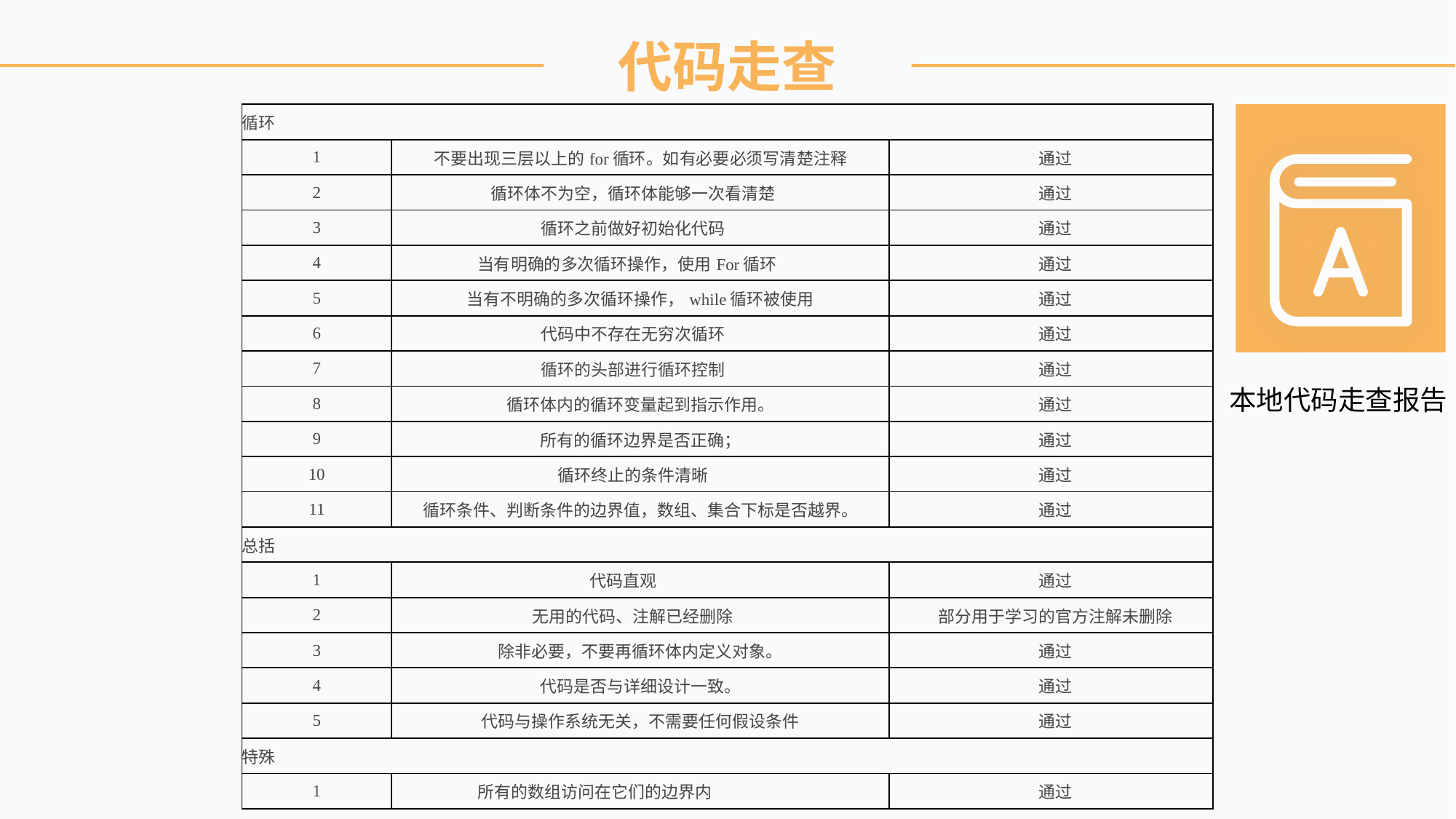

代码走查

| 循环 |  |  |
| --- | --- | --- |
| 1 | 不要出现三层以上的for循环。如有必要必须写清楚注释 | 通过 |
| 2 | 循环体不为空，循环体能够一次看清楚 | 通过 |
| 3 | 循环之前做好初始化代码 | 通过 |
| 4 | 当有明确的多次循环操作，使用For循环 | 通过 |
| 5 | 当有不明确的多次循环操作，while循环被使用 | 通过 |
| 6 | 代码中不存在无穷次循环 | 通过 |
| 7 | 循环的头部进行循环控制 | 通过 |
| 8 | 循环体内的循环变量起到指示作用。 | 通过 |
| 9 | 所有的循环边界是否正确； | 通过 |
| 10 | 循环终止的条件清晰 | 通过 |
| 11 | 循环条件、判断条件的边界值，数组、集合下标是否越界。 | 通过 |
| 总括 |  |  |
| 1 | 代码直观 | 通过 |
| 2 | 无用的代码、注解已经删除 | 部分用于学习的官方注解未删除 |
| 3 | 除非必要，不要再循环体内定义对象。 | 通过 |
| 4 | 代码是否与详细设计一致。 | 通过 |
| 5 | 代码与操作系统无关，不需要任何假设条件 | 通过 |
| 特殊 |  |  |
| 1 | 所有的数组访问在它们的边界内 | 通过 |
本地代码走查报告